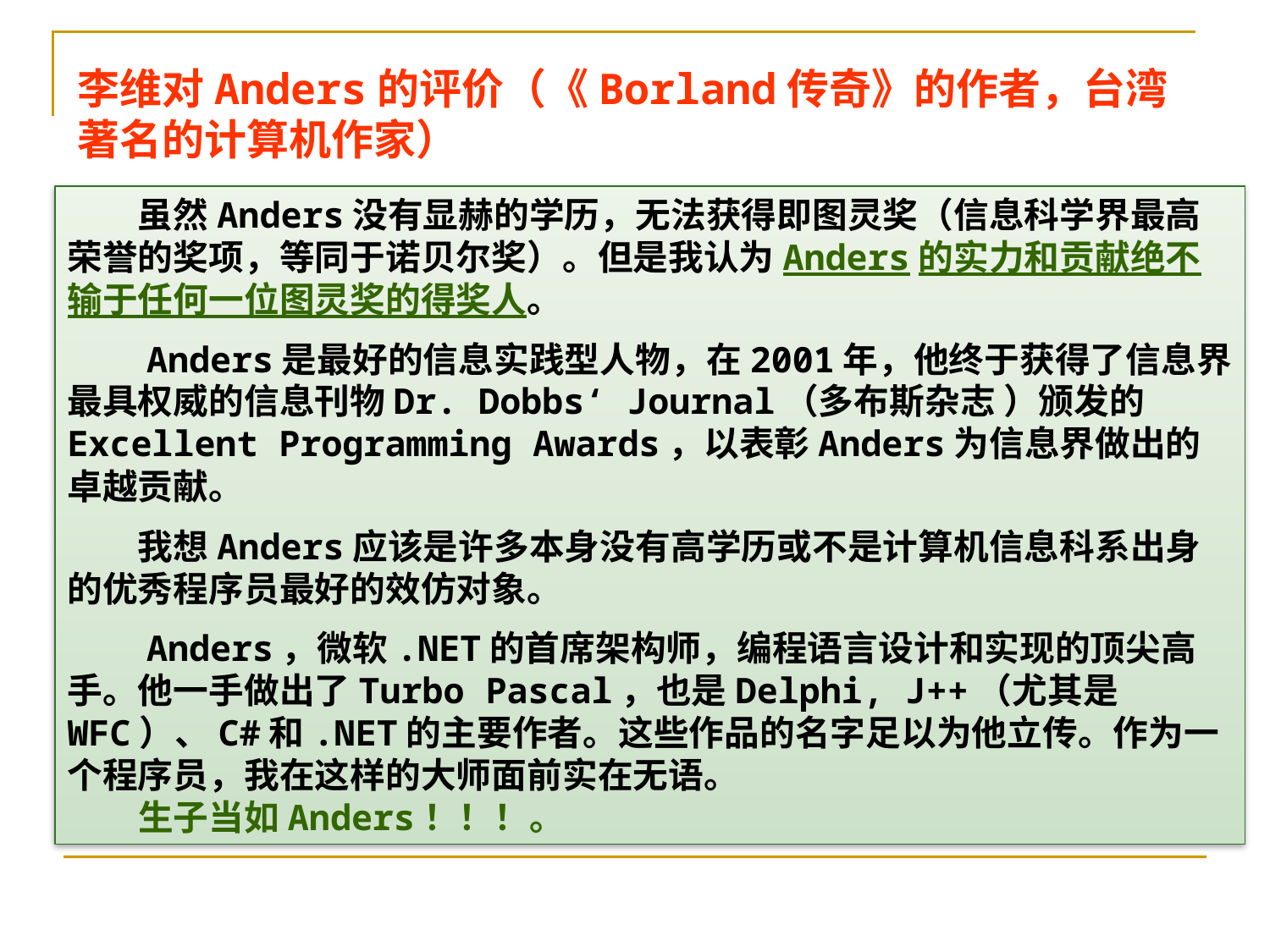

李维对Anders的评价（《Borland传奇》的作者，台湾著名的计算机作家）
　　虽然Anders没有显赫的学历，无法获得即图灵奖（信息科学界最高荣誉的奖项，等同于诺贝尔奖）。但是我认为Anders的实力和贡献绝不输于任何一位图灵奖的得奖人。
　　Anders是最好的信息实践型人物，在2001年，他终于获得了信息界最具权威的信息刊物Dr. Dobbs‘ Journal（多布斯杂志 ）颁发的Excellent Programming Awards，以表彰Anders为信息界做出的卓越贡献。
　　我想Anders应该是许多本身没有高学历或不是计算机信息科系出身的优秀程序员最好的效仿对象。
　　Anders，微软.NET的首席架构师，编程语言设计和实现的顶尖高手。他一手做出了Turbo Pascal，也是Delphi, J++（尤其是WFC）、C#和.NET的主要作者。这些作品的名字足以为他立传。作为一个程序员，我在这样的大师面前实在无语。
　　生子当如Anders！！！。